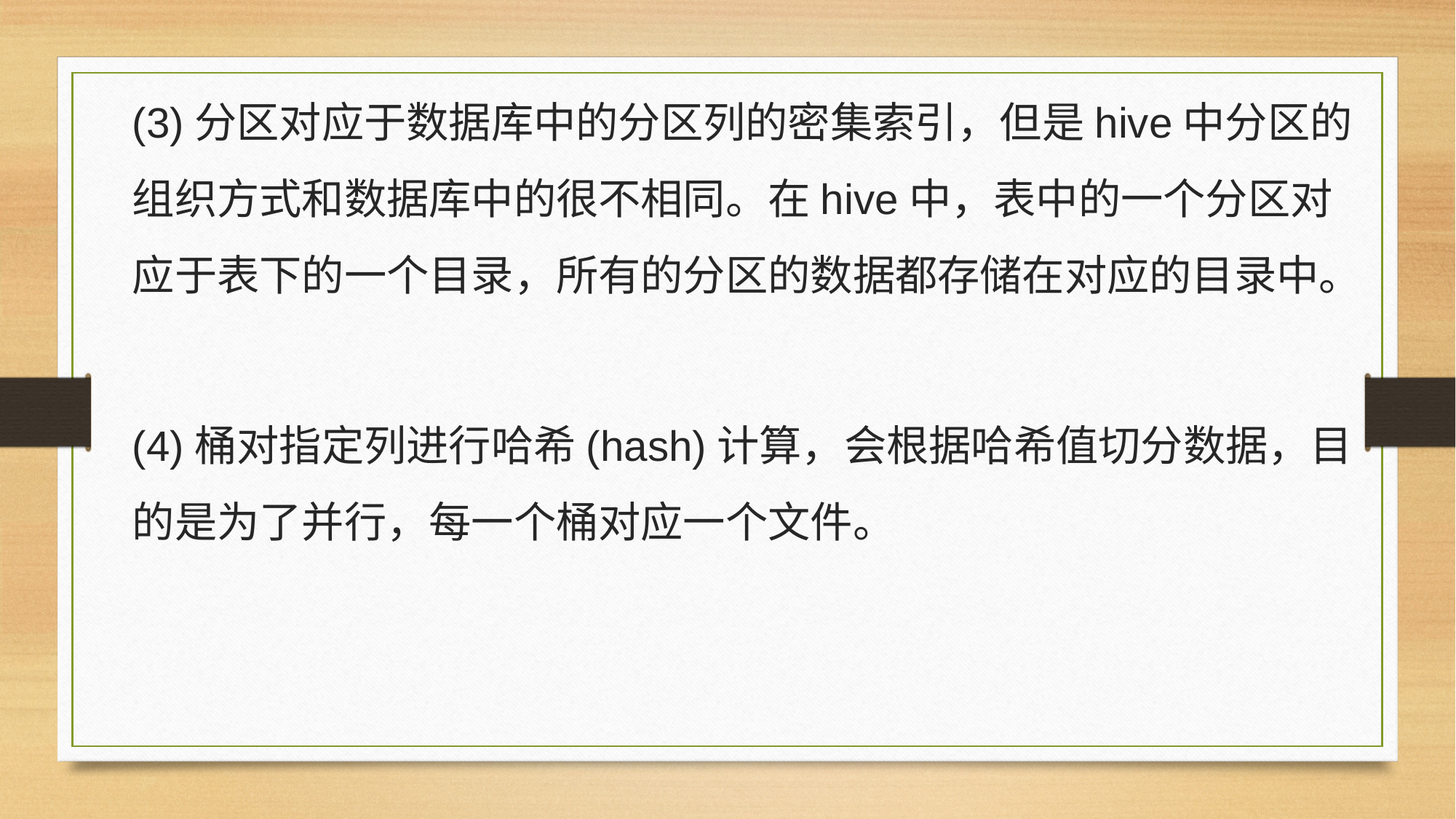

(3)分区对应于数据库中的分区列的密集索引，但是hive中分区的组织方式和数据库中的很不相同。在hive中，表中的一个分区对应于表下的一个目录，所有的分区的数据都存储在对应的目录中。
(4)桶对指定列进行哈希(hash)计算，会根据哈希值切分数据，目的是为了并行，每一个桶对应一个文件。